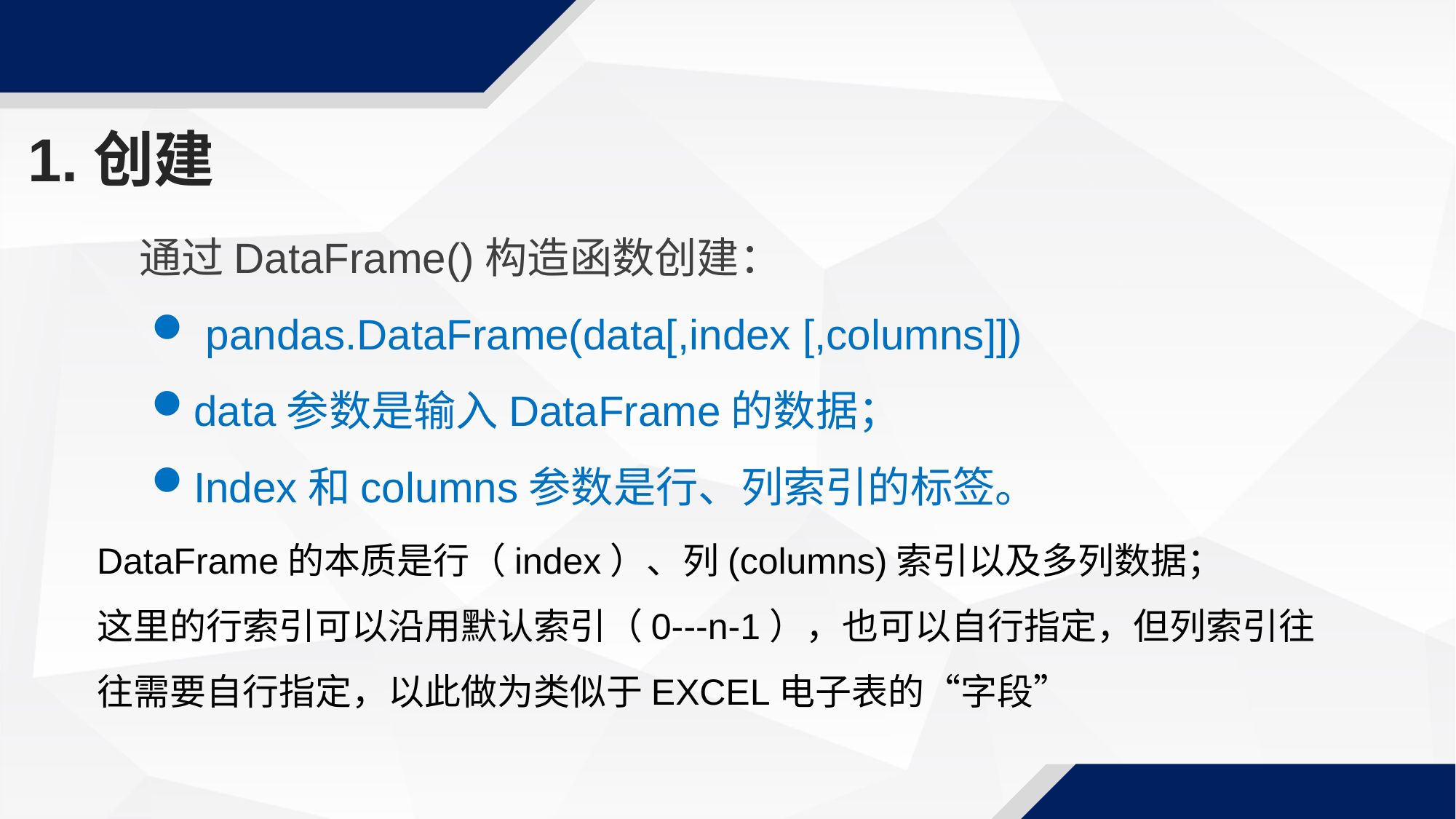

1.创建
通过DataFrame()构造函数创建：
pandas.DataFrame(data[,index [,columns]])
data参数是输入DataFrame的数据；
Index和columns参数是行、列索引的标签。
DataFrame的本质是行（index）、列(columns)索引以及多列数据；
这里的行索引可以沿用默认索引（0---n-1），也可以自行指定，但列索引往往需要自行指定，以此做为类似于EXCEL电子表的“字段”